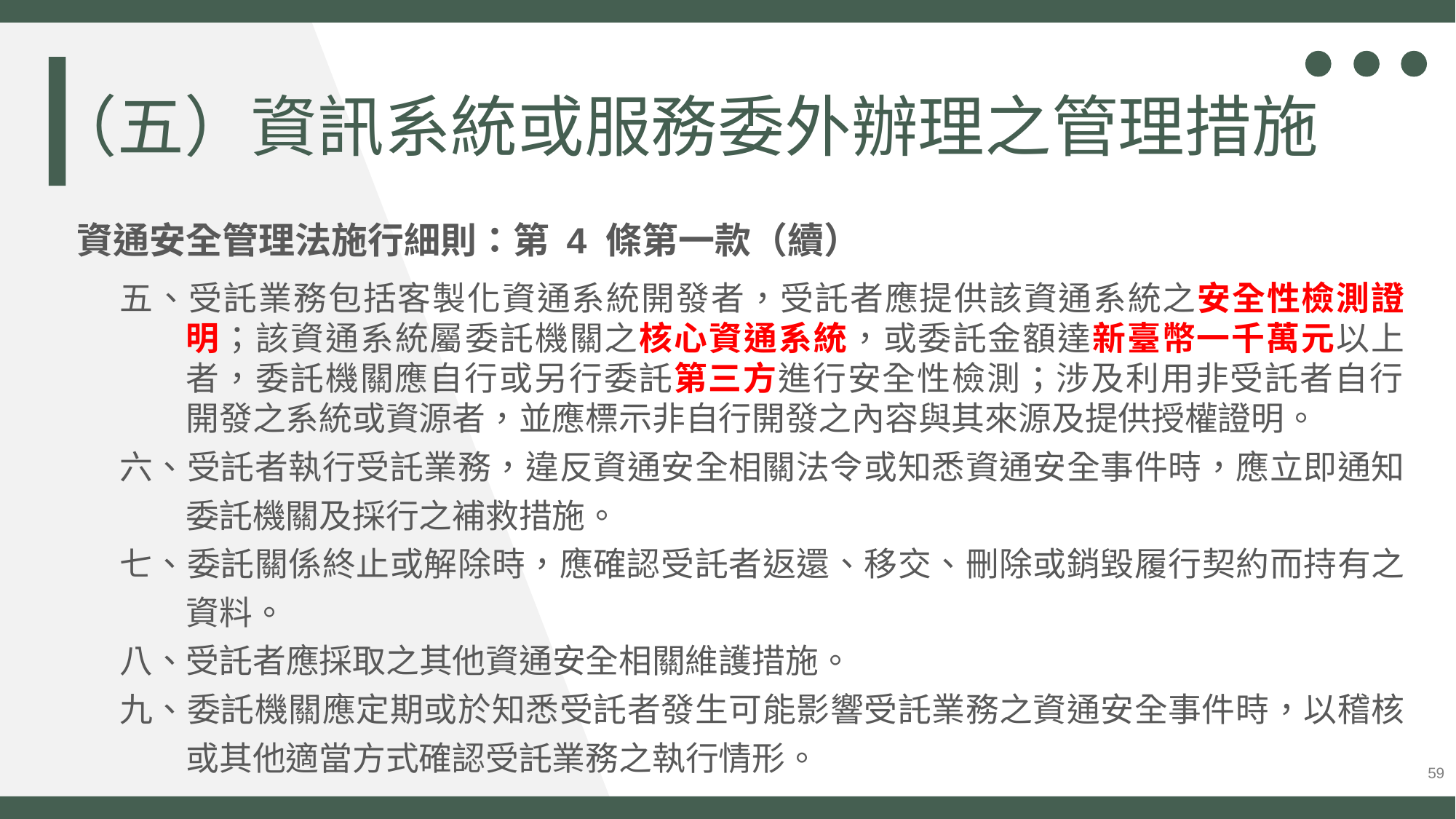

（五）資訊系統或服務委外辦理之管理措施
資通安全管理法施行細則：第 4 條第一款（續）
五、受託業務包括客製化資通系統開發者，受託者應提供該資通系統之安全性檢測證明；該資通系統屬委託機關之核心資通系統，或委託金額達新臺幣一千萬元以上者，委託機關應自行或另行委託第三方進行安全性檢測；涉及利用非受託者自行
開發之系統或資源者，並應標示非自行開發之內容與其來源及提供授權證明。
六、受託者執行受託業務，違反資通安全相關法令或知悉資通安全事件時，應立即通知委託機關及採行之補救措施。
七、委託關係終止或解除時，應確認受託者返還、移交、刪除或銷毀履行契約而持有之資料。
八、受託者應採取之其他資通安全相關維護措施。
九、委託機關應定期或於知悉受託者發生可能影響受託業務之資通安全事件時，以稽核或其他適當方式確認受託業務之執行情形。
59